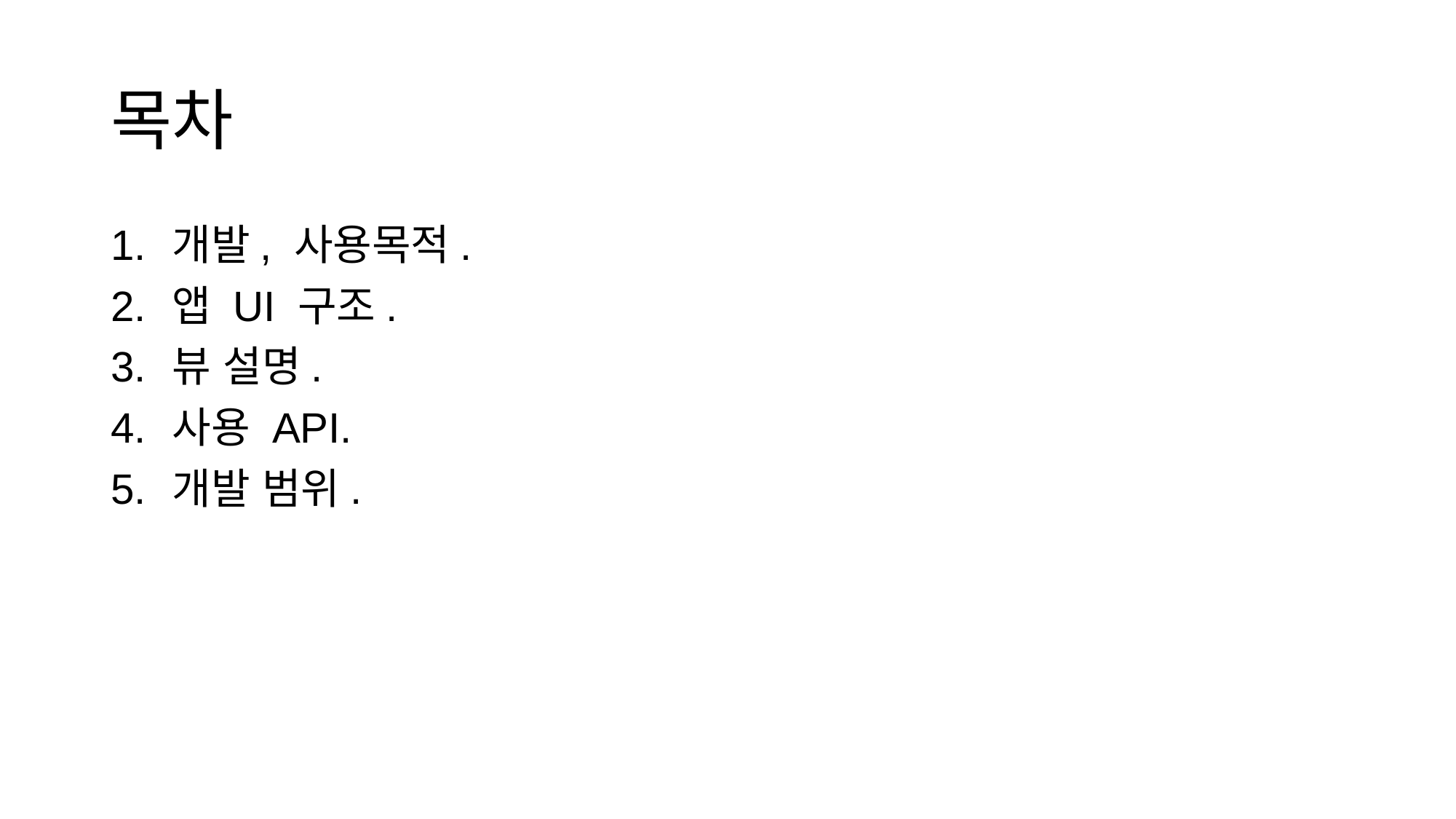

# 목차
개발, 사용목적.
앱 UI 구조.
뷰 설명.
사용 API.
개발 범위.